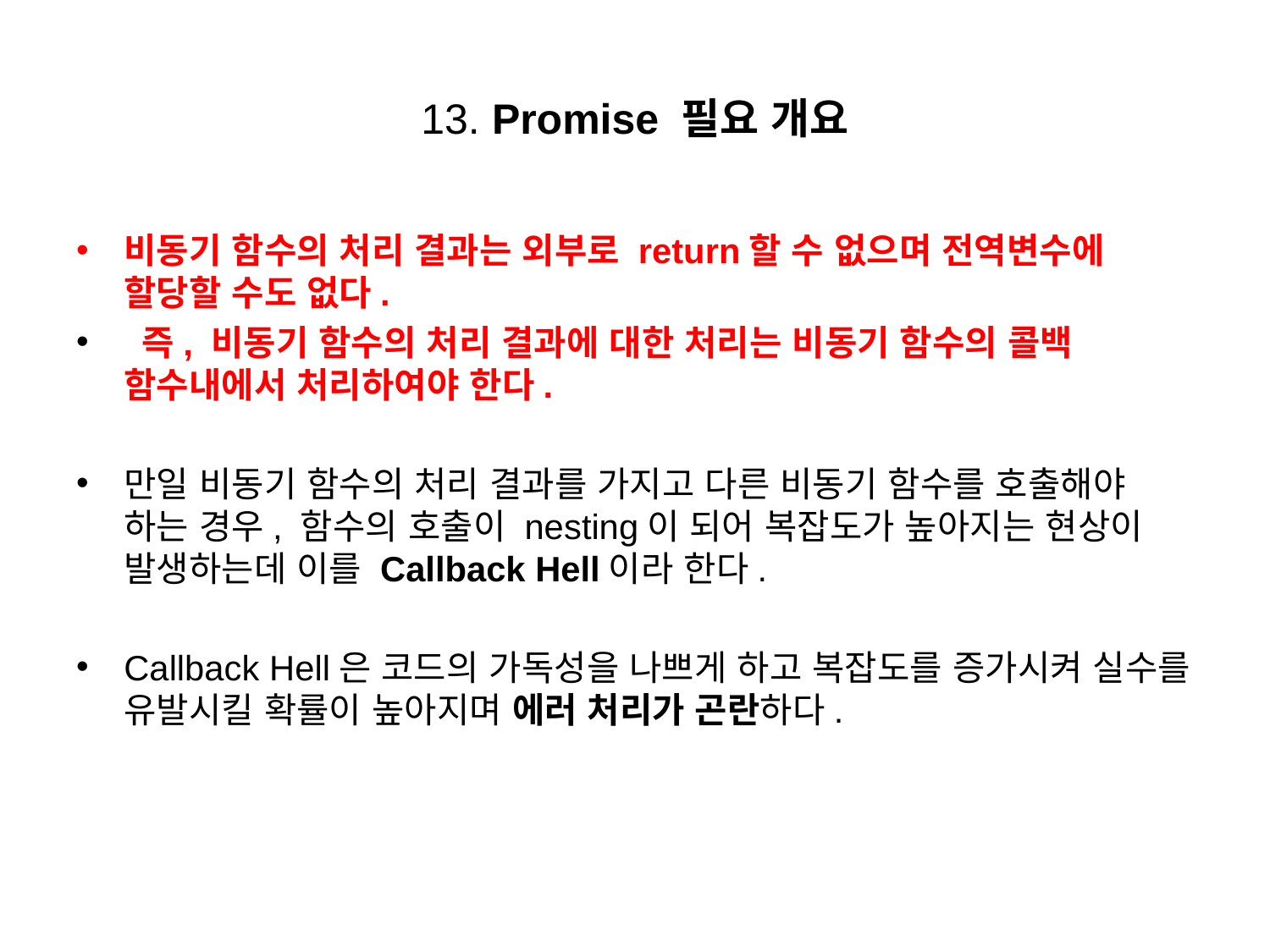

# 13. Promise 필요 개요
비동기 함수의 처리 결과는 외부로 return할 수 없으며 전역변수에 할당할 수도 없다.
 즉, 비동기 함수의 처리 결과에 대한 처리는 비동기 함수의 콜백 함수내에서 처리하여야 한다.

만일 비동기 함수의 처리 결과를 가지고 다른 비동기 함수를 호출해야 하는 경우, 함수의 호출이 nesting이 되어 복잡도가 높아지는 현상이 발생하는데 이를 Callback Hell이라 한다.

Callback Hell은 코드의 가독성을 나쁘게 하고 복잡도를 증가시켜 실수를 유발시킬 확률이 높아지며 에러 처리가 곤란하다.